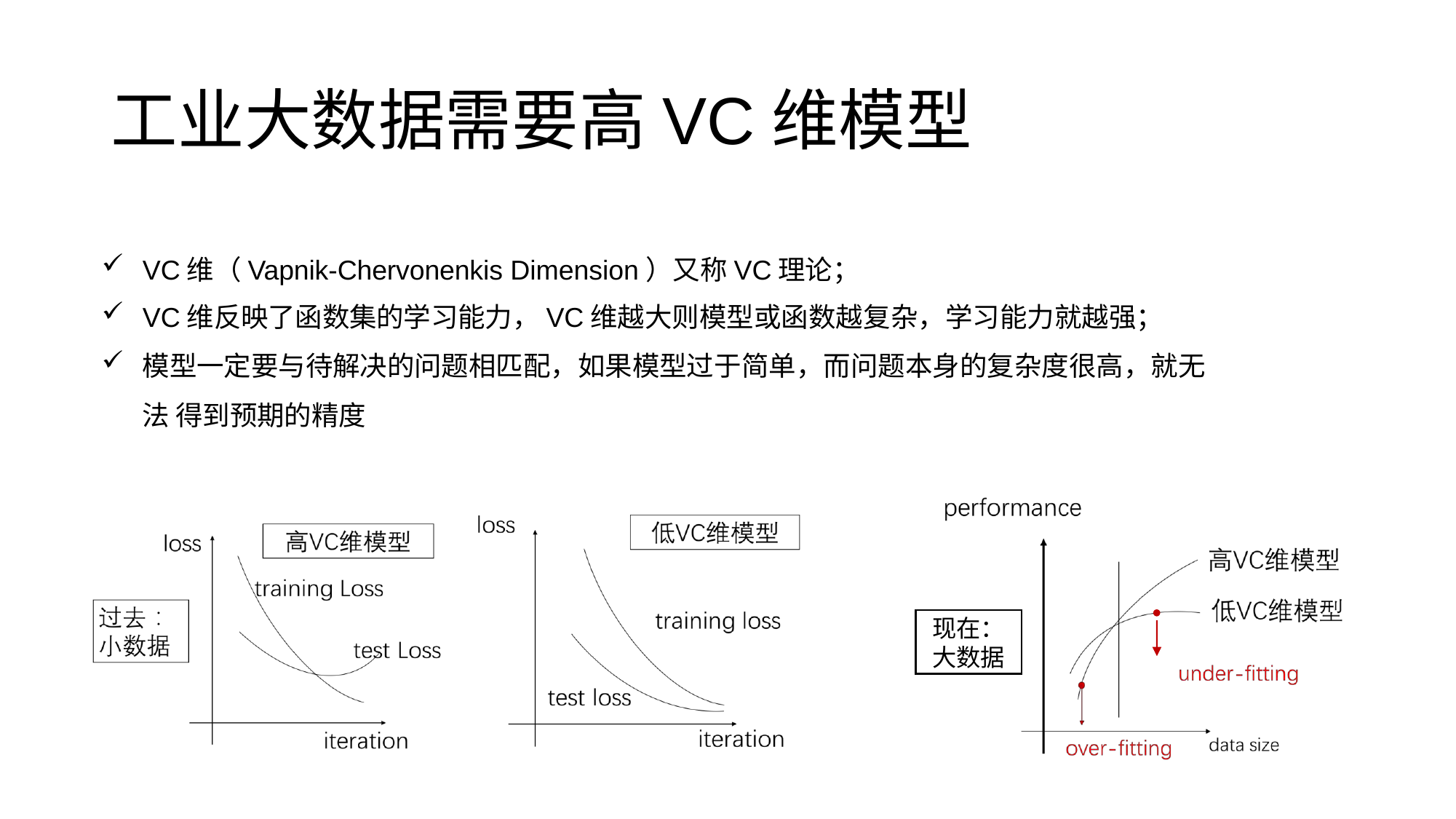

# 工业大数据需要高VC维模型
VC维（Vapnik-Chervonenkis Dimension）又称VC理论；
VC维反映了函数集的学习能力，VC维越大则模型或函数越复杂，学习能力就越强；
模型一定要与待解决的问题相匹配，如果模型过于简单，而问题本身的复杂度很高，就无法 得到预期的精度

现在：
大数据